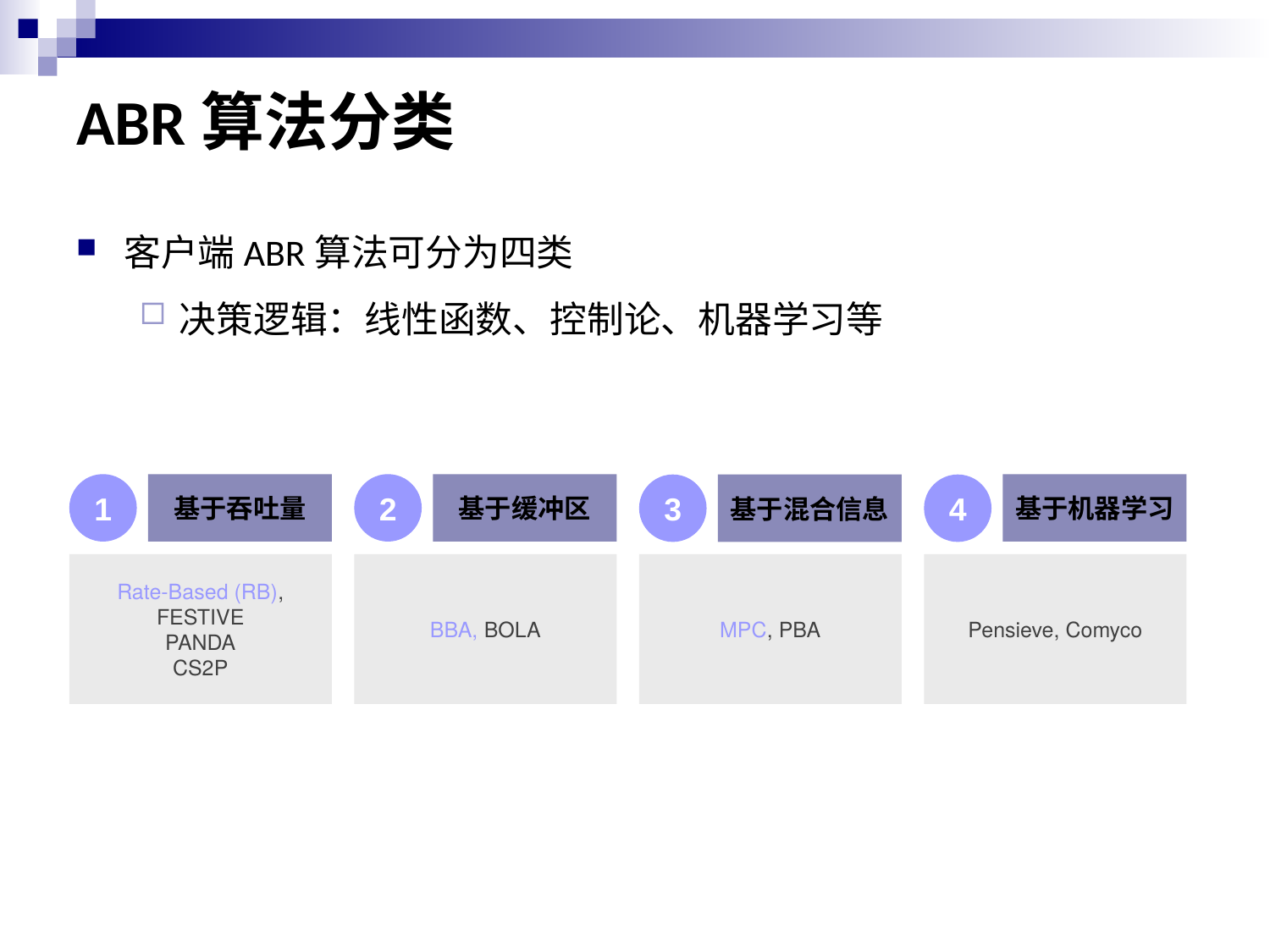

# ABR算法分类
客户端ABR算法可分为四类
决策逻辑：线性函数、控制论、机器学习等
1
基于吞吐量
Rate-Based (RB), FESTIVE
PANDA
CS2P
2
基于缓冲区
BBA, BOLA
基于机器学习
4
Pensieve, Comyco
3
基于混合信息
MPC, PBA
15